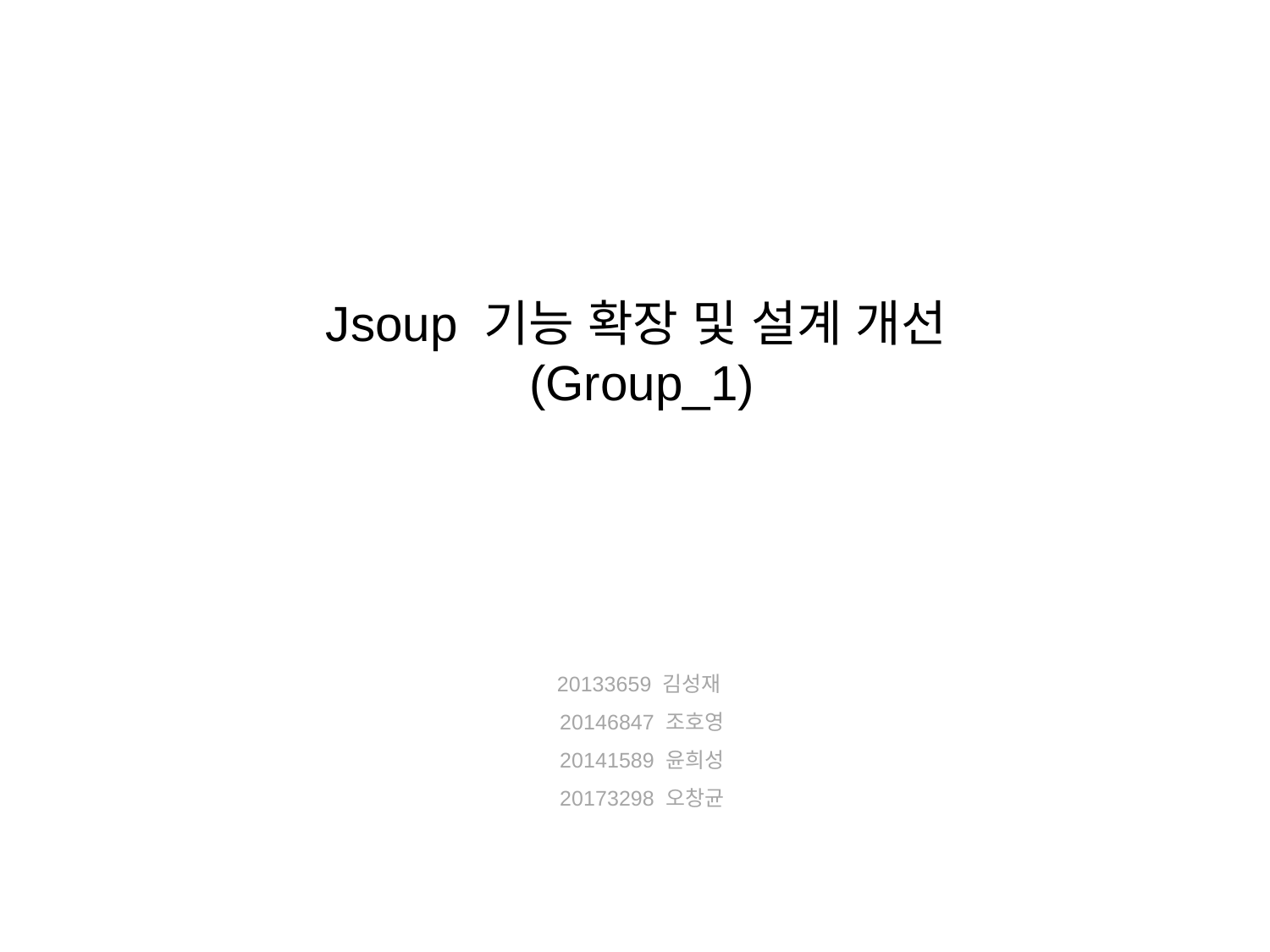

Jsoup 기능 확장 및 설계 개선(Group_1)
20133659 김성재
20146847 조호영
20141589 윤희성
20173298 오창균